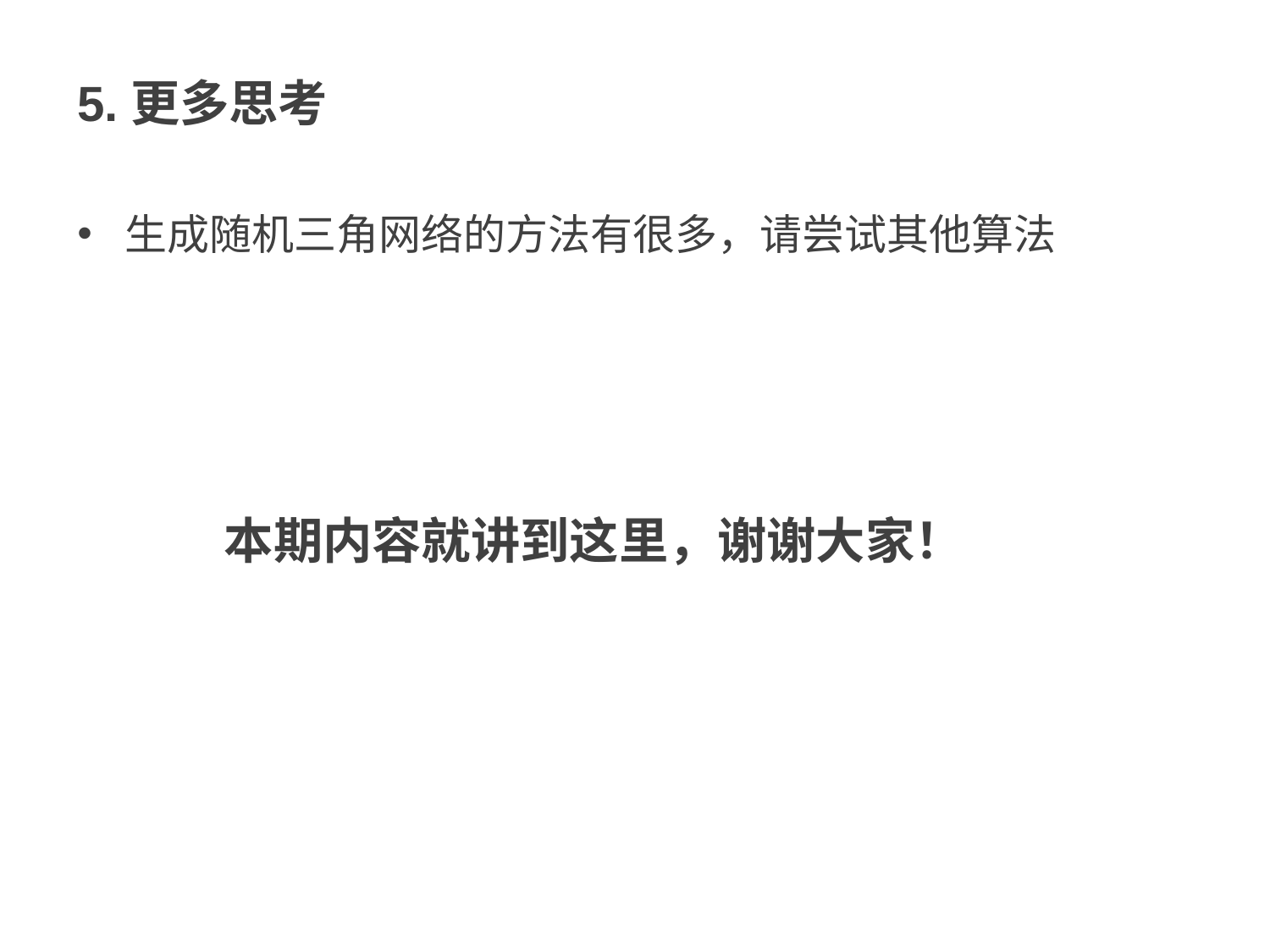

5.更多思考
生成随机三角网络的方法有很多，请尝试其他算法
	本期内容就讲到这里，谢谢大家！